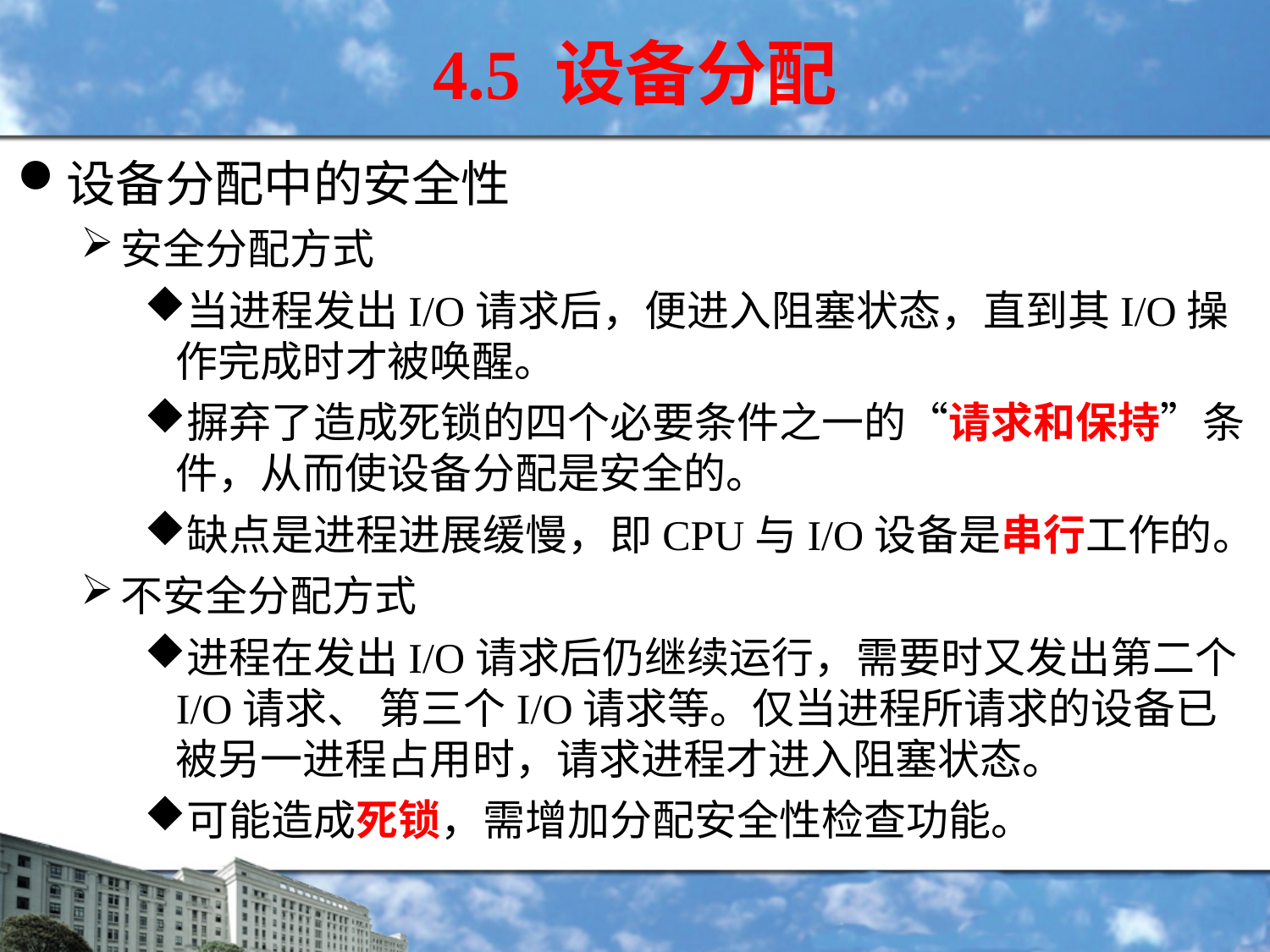

4.5 设备分配
设备分配中的安全性
安全分配方式
当进程发出I/O请求后，便进入阻塞状态，直到其I/O操作完成时才被唤醒。
摒弃了造成死锁的四个必要条件之一的“请求和保持”条件，从而使设备分配是安全的。
缺点是进程进展缓慢，即CPU与I/O设备是串行工作的。
不安全分配方式
进程在发出I/O请求后仍继续运行，需要时又发出第二个I/O请求、 第三个I/O请求等。仅当进程所请求的设备已被另一进程占用时，请求进程才进入阻塞状态。
可能造成死锁，需增加分配安全性检查功能。